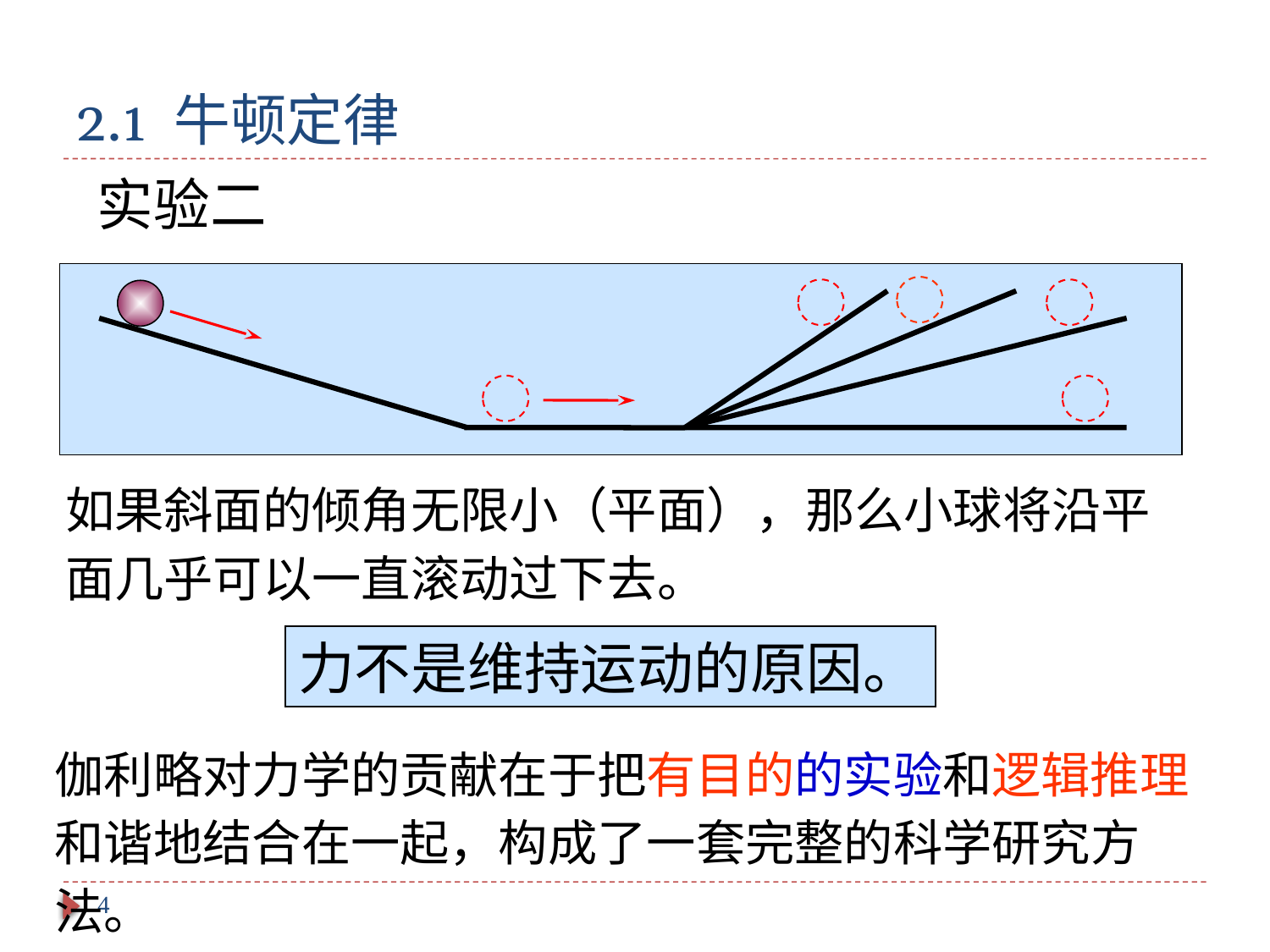

# 2.1 牛顿定律
实验二

如果斜面的倾角无限小（平面），那么小球将沿平面几乎可以一直滚动过下去。
力不是维持运动的原因。
伽利略对力学的贡献在于把有目的的实验和逻辑推理和谐地结合在一起，构成了一套完整的科学研究方法。
4